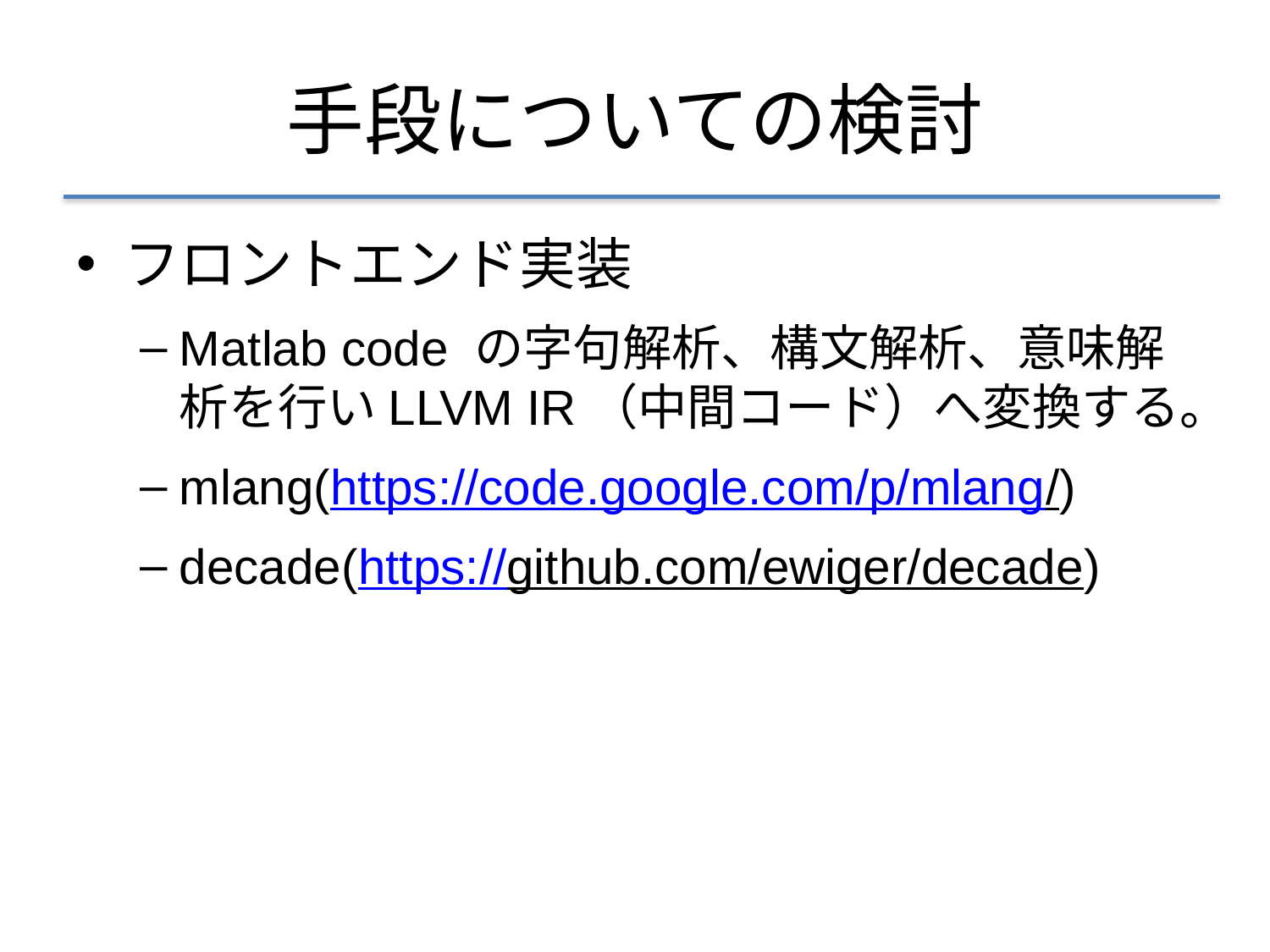

# 手段についての検討
フロントエンド実装
Matlab code の字句解析、構文解析、意味解析を行いLLVM IR（中間コード）へ変換する。
mlang(https://code.google.com/p/mlang/)
decade(https://github.com/ewiger/decade)